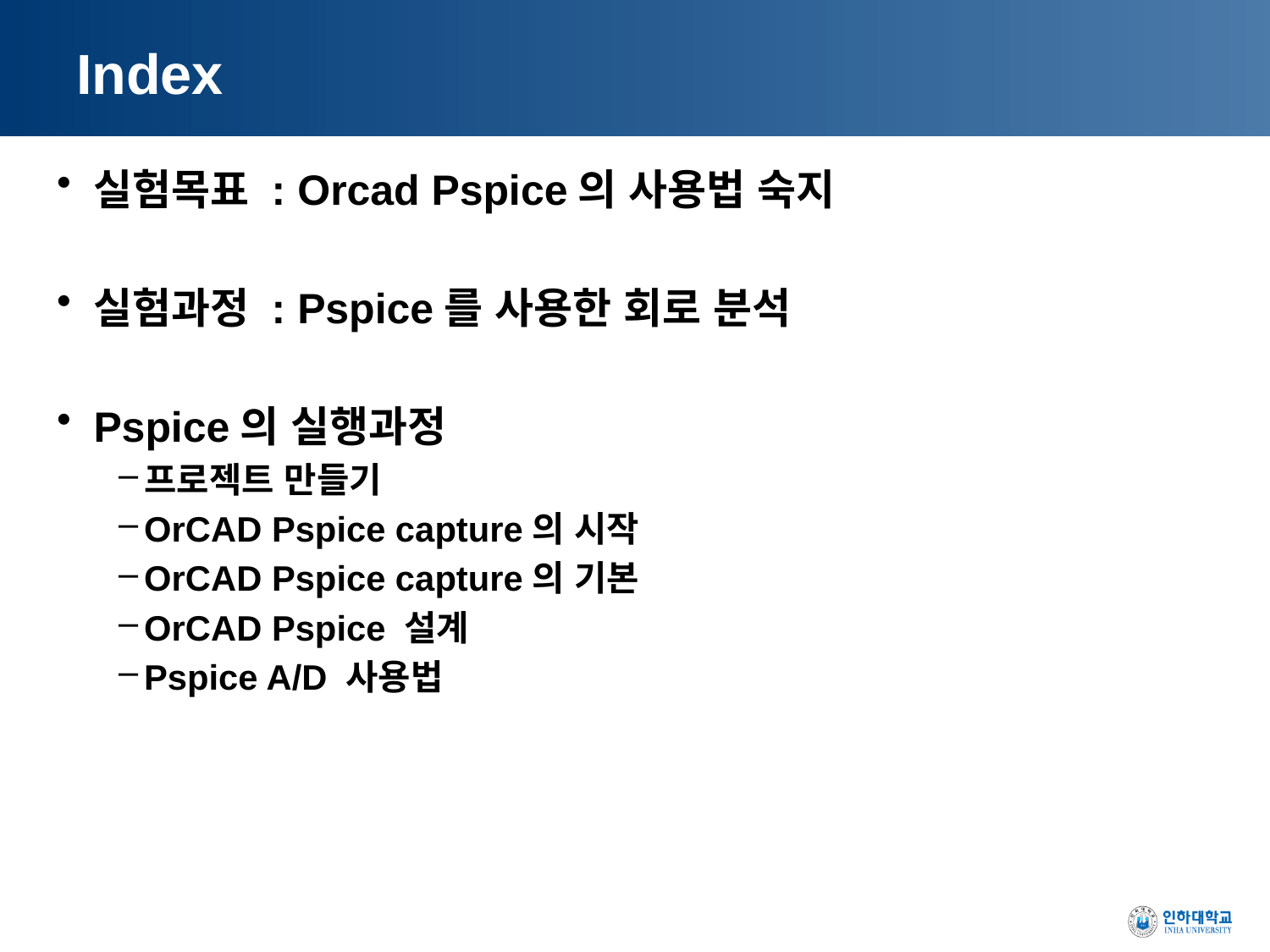

# Index
실험목표 : Orcad Pspice의 사용법 숙지

실험과정 : Pspice를 사용한 회로 분석

Pspice의 실행과정
프로젝트 만들기
OrCAD Pspice capture의 시작
OrCAD Pspice capture의 기본
OrCAD Pspice 설계
Pspice A/D 사용법